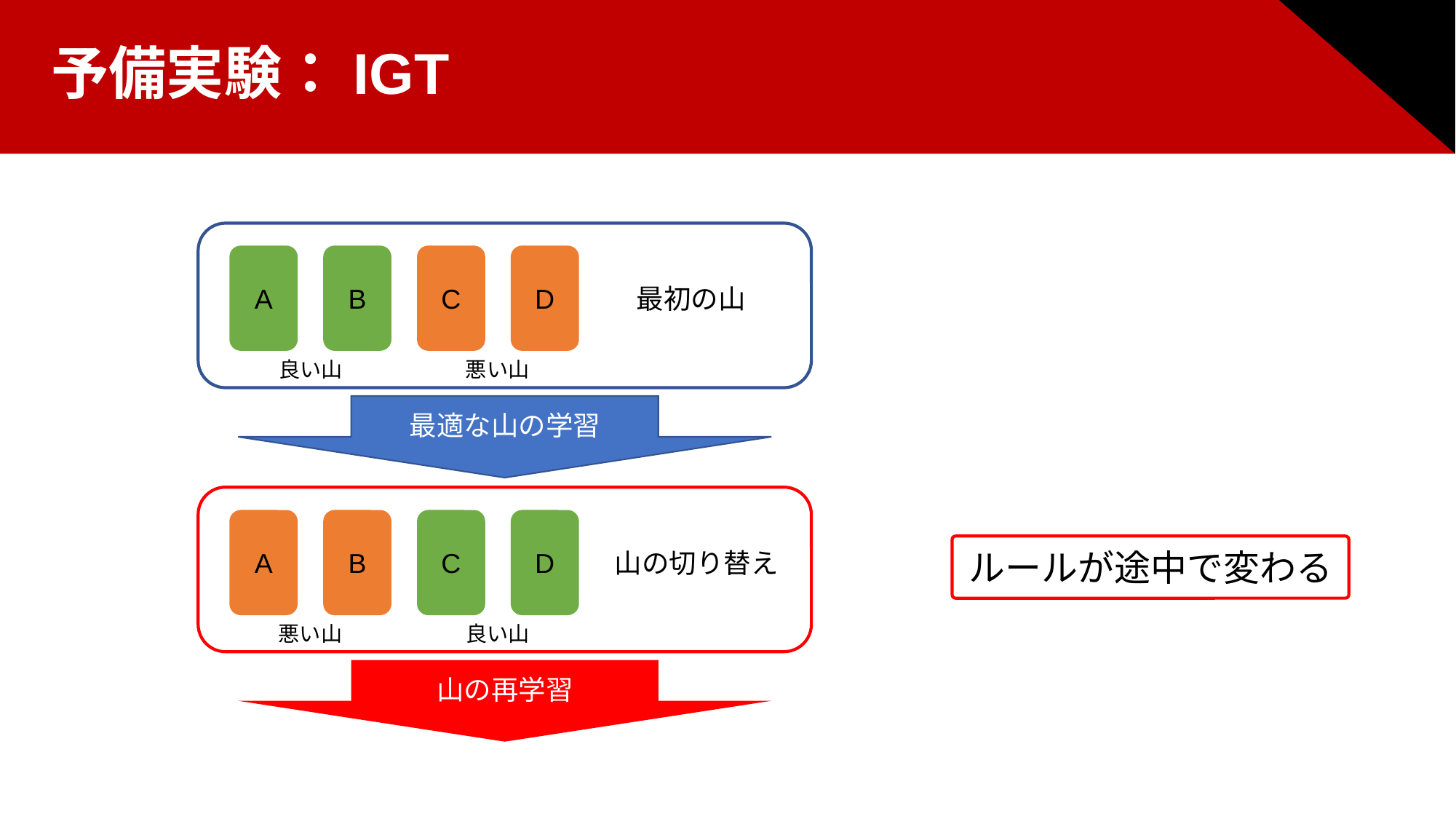

予備実験：IGT

A
B
C
D
良い山
悪い山
最初の山
最適な山の学習

A
B
C
D
悪い山
良い山
山の切り替え

ルールが途中で変わる
山の再学習